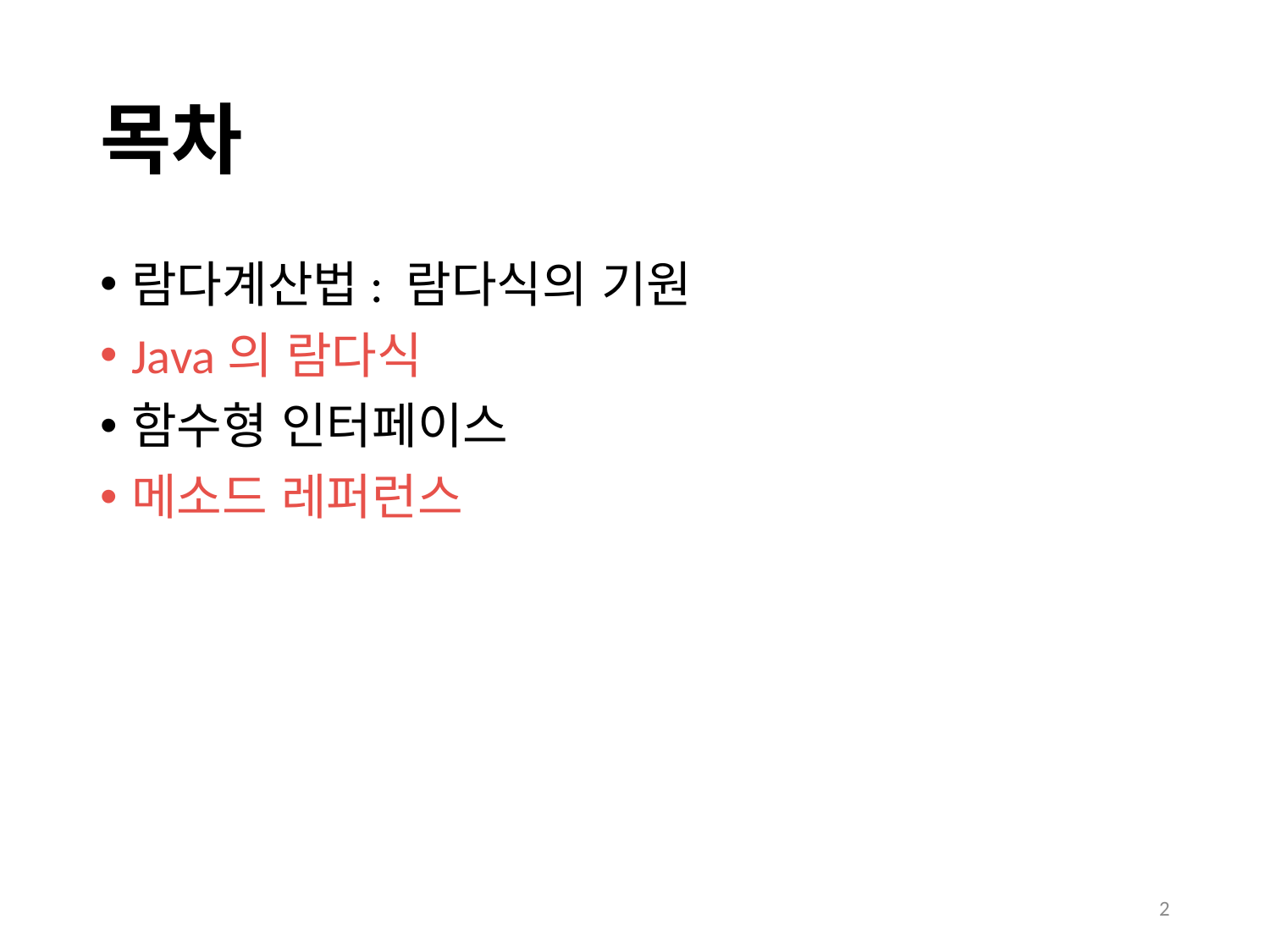

# 목차
람다계산법: 람다식의 기원
Java의 람다식
함수형 인터페이스
메소드 레퍼런스
2